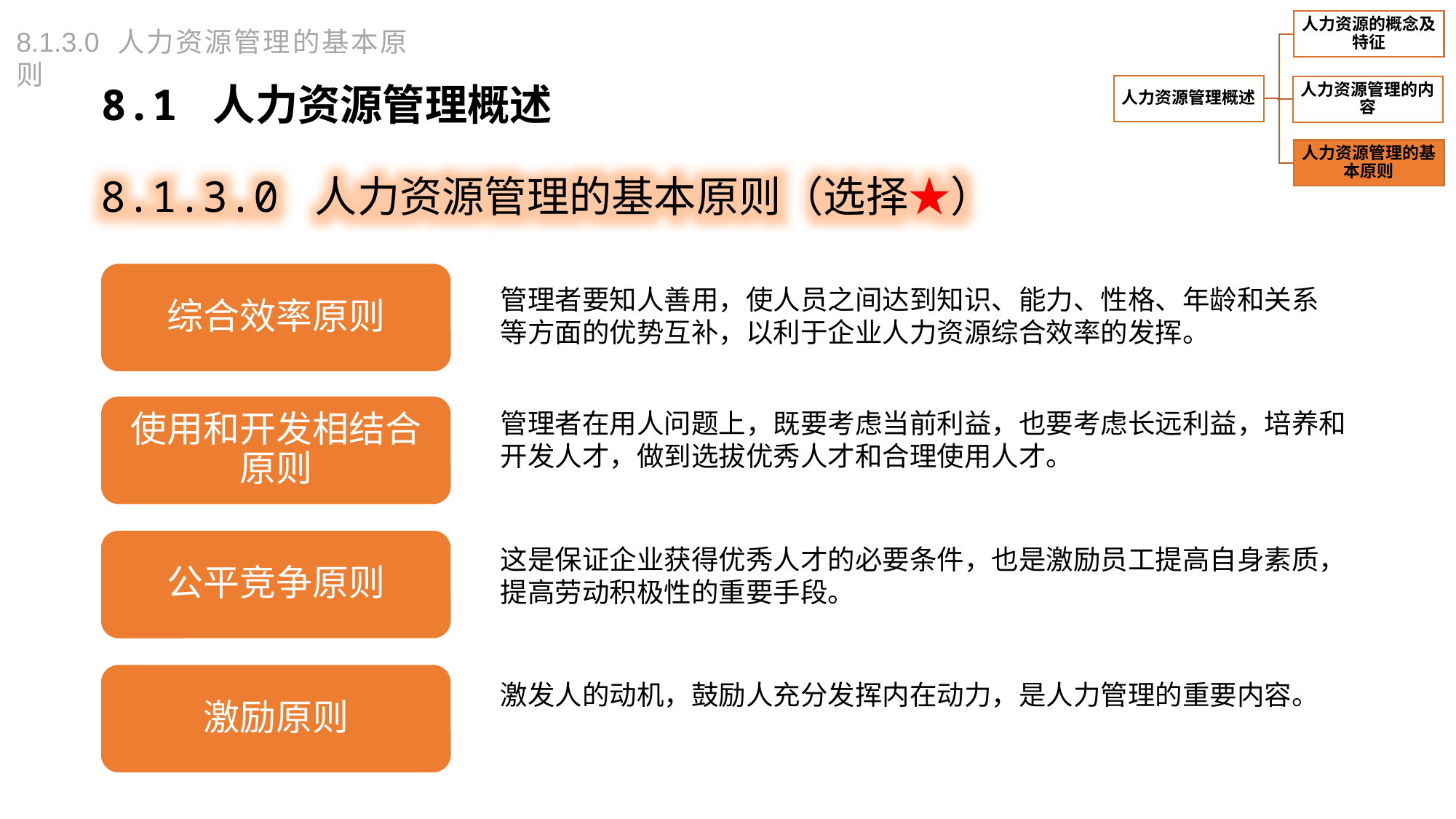

人力资源管理概述
人力资源的概念及特征
人力资源管理的内容
人力资源管理的基本原则
8.1.3.0 人力资源管理的基本原则
8.1 人力资源管理概述
8.1.3.0 人力资源管理的基本原则（选择★）

综合效率原则
管理者要知人善用，使人员之间达到知识、能力、性格、年龄和关系
等方面的优势互补，以利于企业人力资源综合效率的发挥。

使用和开发相结合原则
管理者在用人问题上，既要考虑当前利益，也要考虑长远利益，培养和开发人才，做到选拔优秀人才和合理使用人才。

公平竞争原则
这是保证企业获得优秀人才的必要条件，也是激励员工提高自身素质，提高劳动积极性的重要手段。

激励原则
激发人的动机，鼓励人充分发挥内在动力，是人力管理的重要内容。